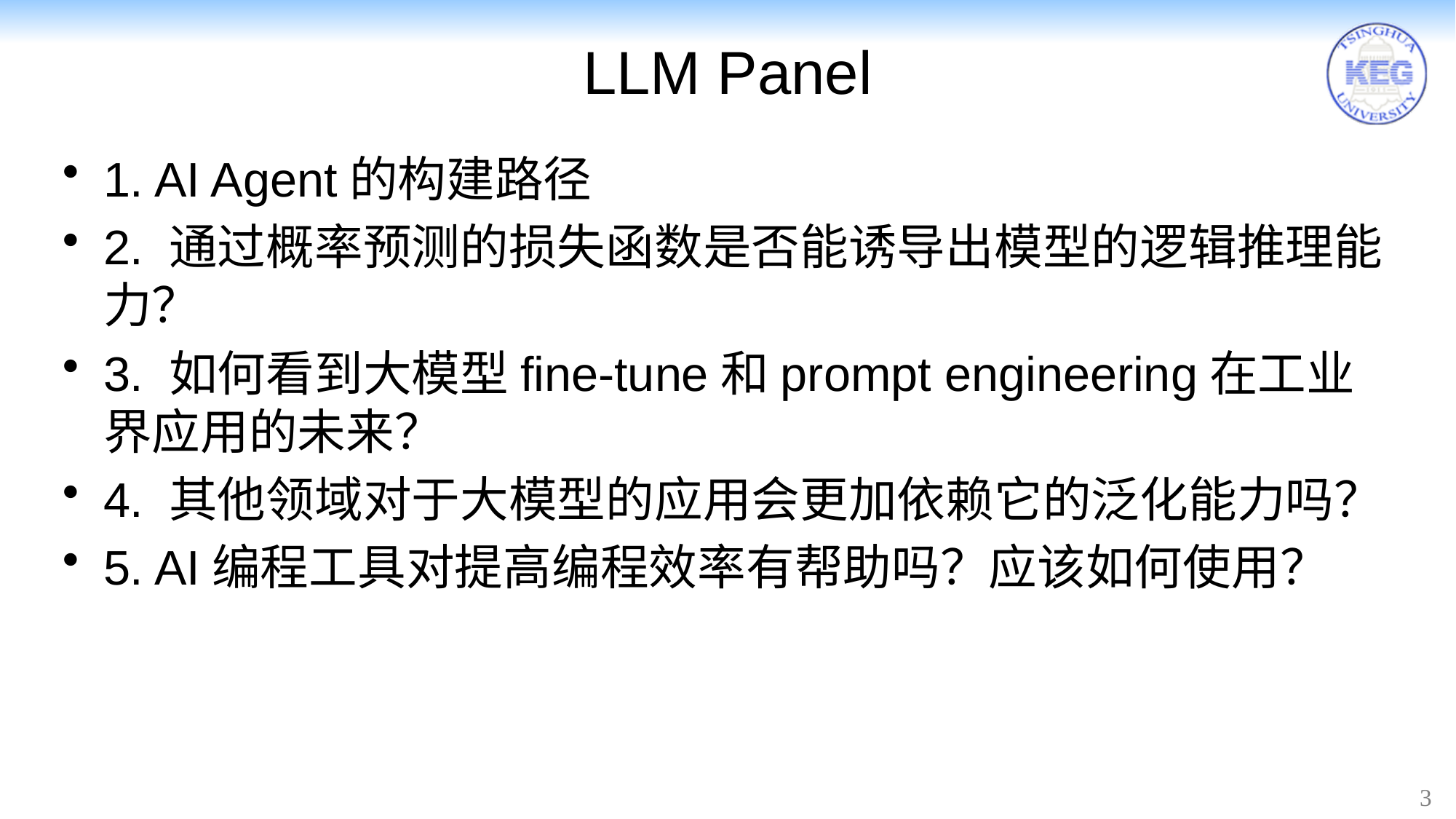

# LLM Panel
1. AI Agent的构建路径
2. 通过概率预测的损失函数是否能诱导出模型的逻辑推理能力？
3. 如何看到大模型fine-tune和prompt engineering在工业界应用的未来？
4. 其他领域对于大模型的应用会更加依赖它的泛化能力吗？
5. AI编程工具对提高编程效率有帮助吗？应该如何使用？